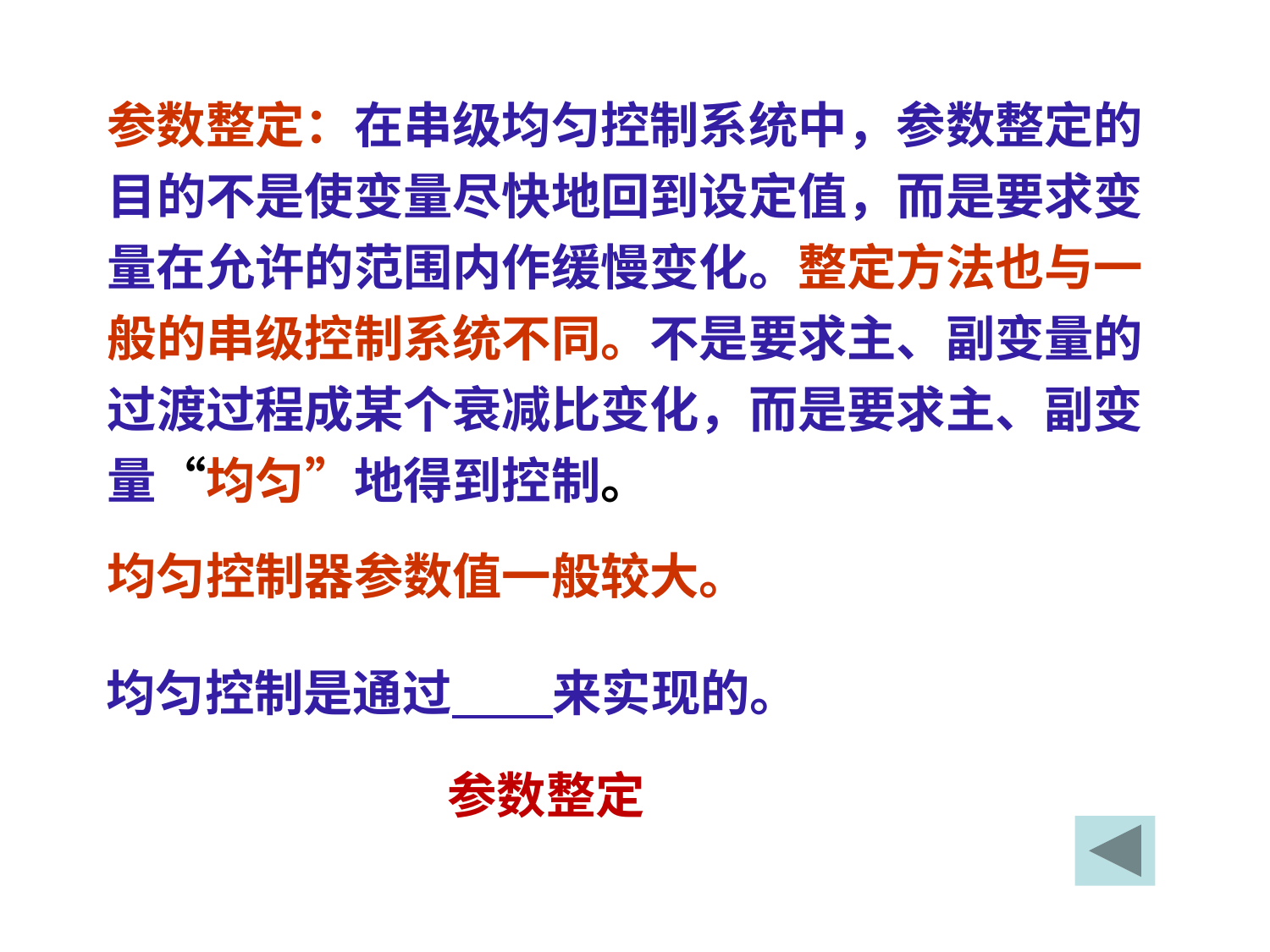

参数整定：在串级均匀控制系统中，参数整定的目的不是使变量尽快地回到设定值，而是要求变量在允许的范围内作缓慢变化。整定方法也与一般的串级控制系统不同。不是要求主、副变量的过渡过程成某个衰减比变化，而是要求主、副变量“均匀”地得到控制。
均匀控制器参数值一般较大。
均匀控制是通过         来实现的。
参数整定